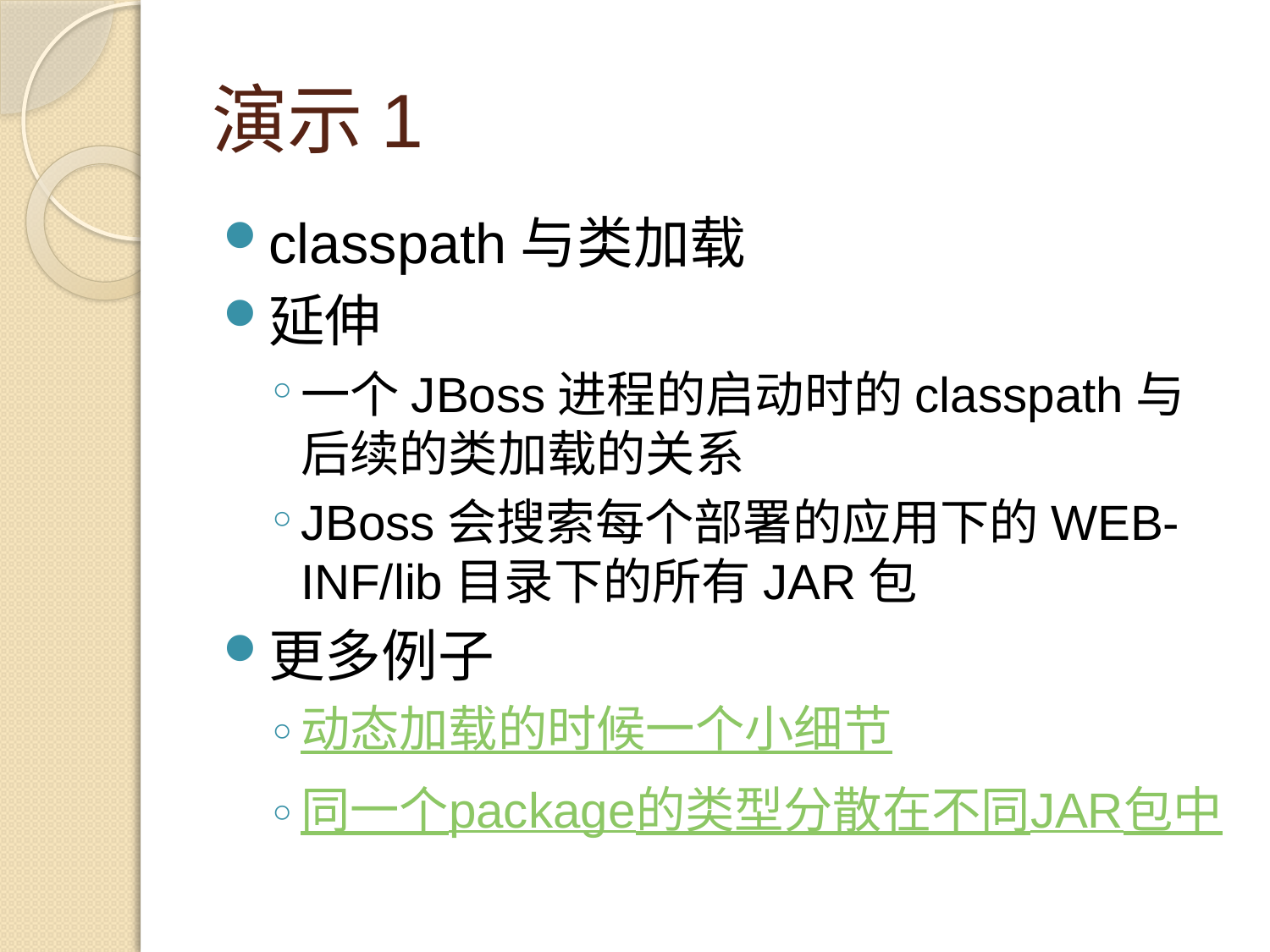

# 演示1
classpath与类加载
延伸
一个JBoss进程的启动时的classpath与后续的类加载的关系
JBoss会搜索每个部署的应用下的WEB-INF/lib目录下的所有JAR包
更多例子
动态加载的时候一个小细节
同一个package的类型分散在不同JAR包中